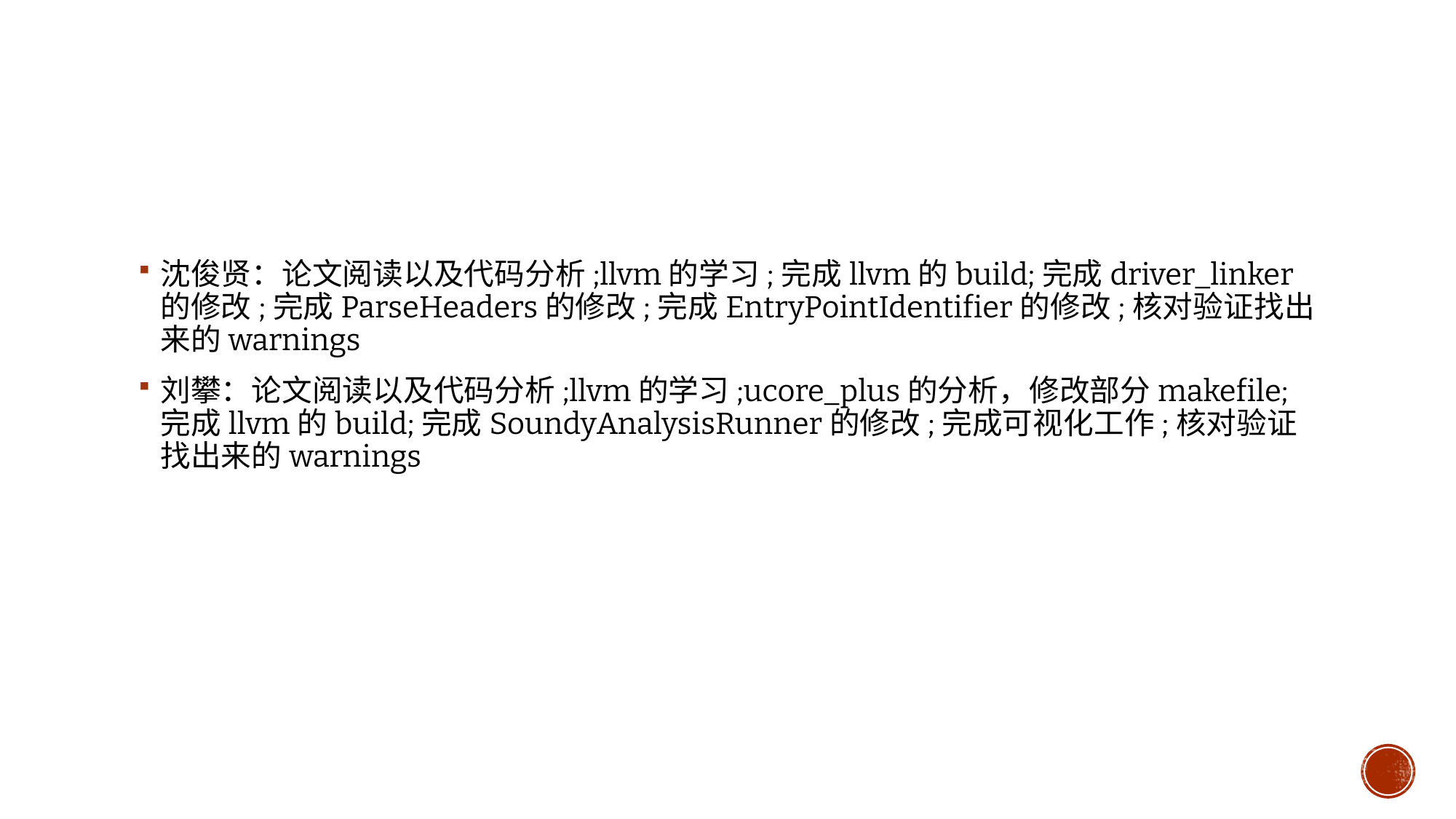

沈俊贤：论文阅读以及代码分析;llvm的学习;完成llvm的build;完成driver_linker的修改;完成ParseHeaders的修改;完成EntryPointIdentifier的修改;核对验证找出来的warnings
刘攀：论文阅读以及代码分析;llvm的学习;ucore_plus的分析，修改部分makefile;完成llvm的build;完成SoundyAnalysisRunner的修改;完成可视化工作;核对验证找出来的warnings